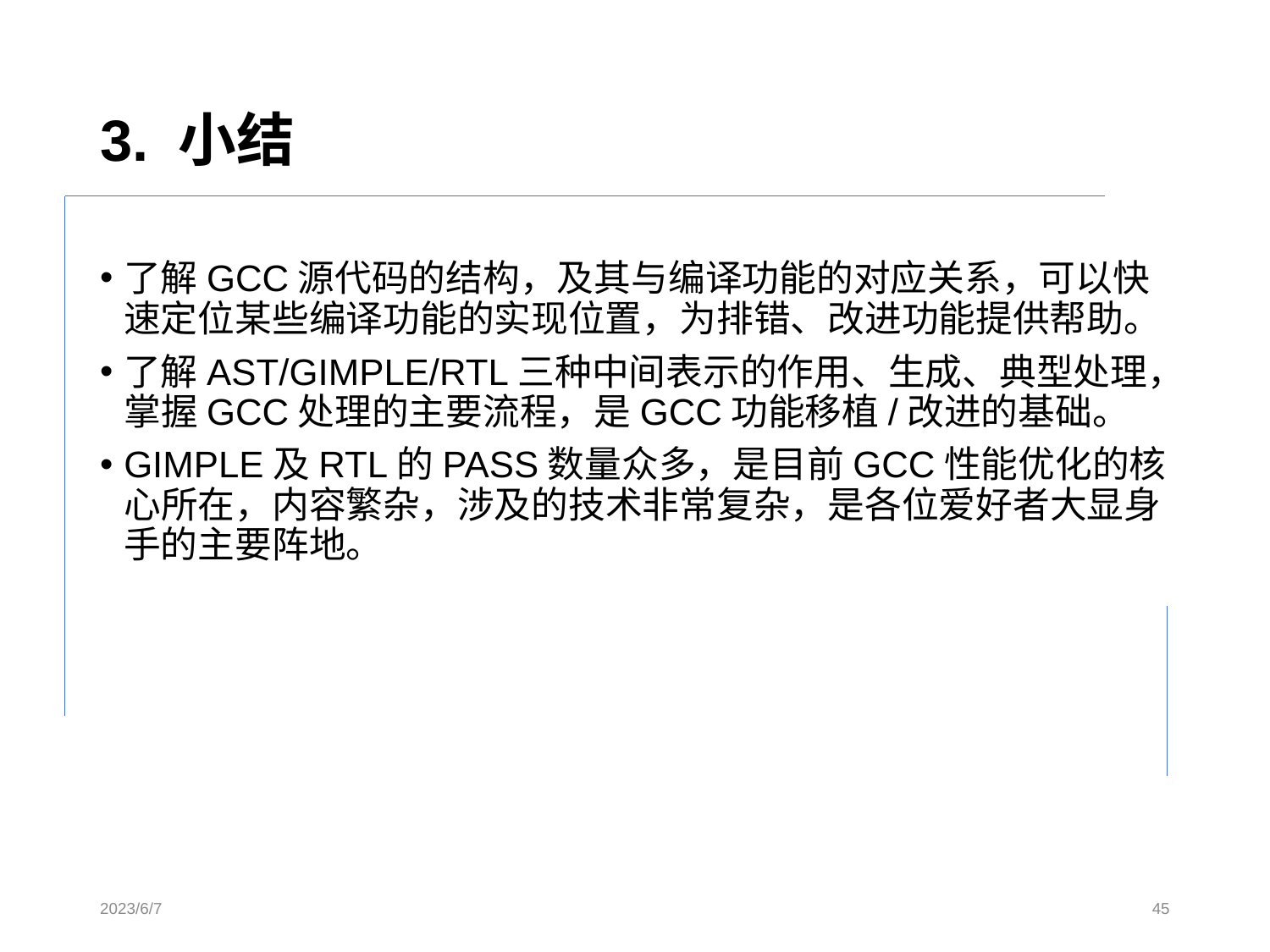

# 3. 小结
了解GCC源代码的结构，及其与编译功能的对应关系，可以快速定位某些编译功能的实现位置，为排错、改进功能提供帮助。
了解AST/GIMPLE/RTL三种中间表示的作用、生成、典型处理，掌握GCC处理的主要流程，是GCC功能移植/改进的基础。
GIMPLE及RTL的PASS数量众多，是目前GCC性能优化的核心所在，内容繁杂，涉及的技术非常复杂，是各位爱好者大显身手的主要阵地。

2023/6/7
45